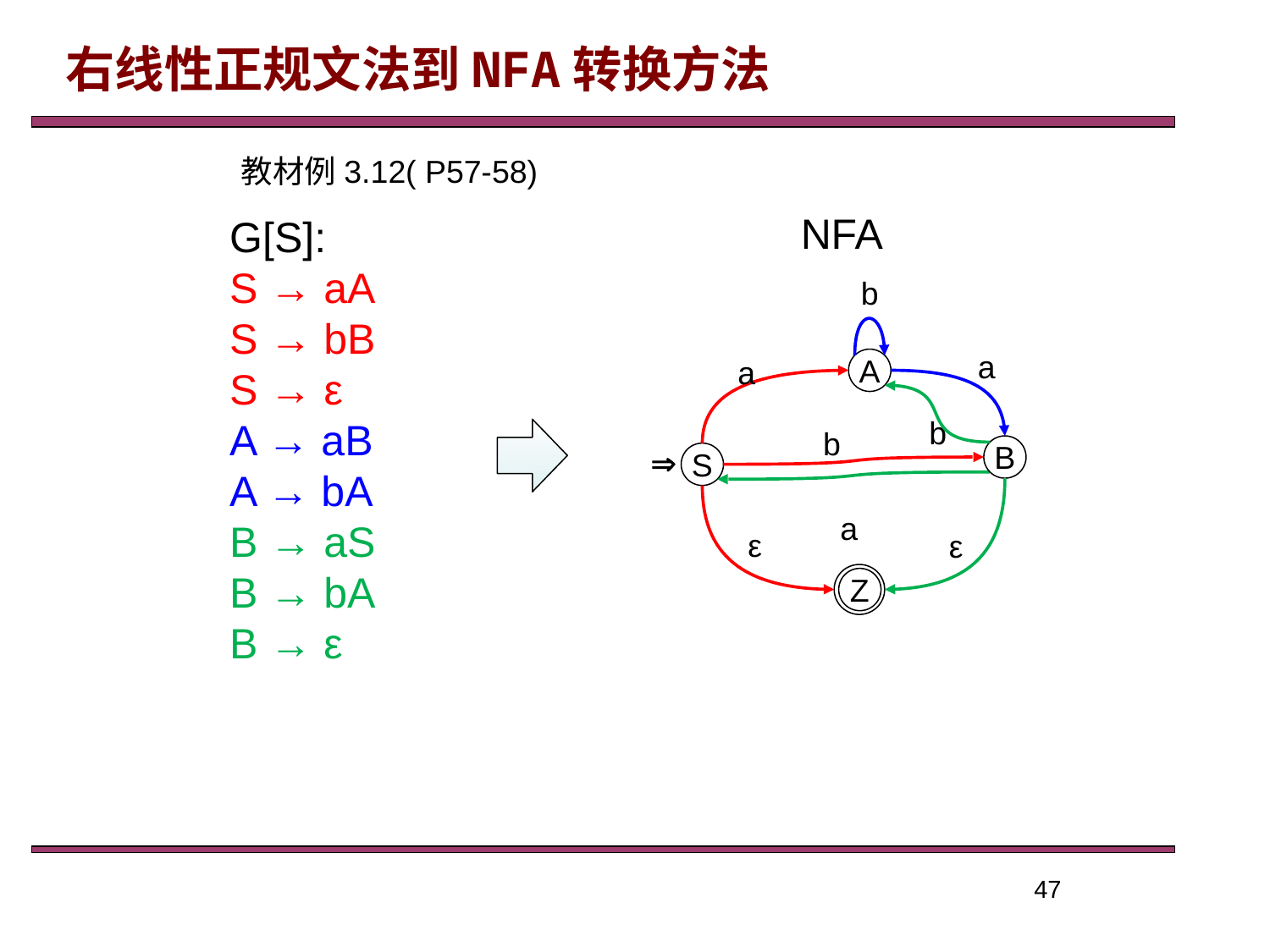

右线性正规文法到NFA转换方法
教材例3.12( P57-58)
NFA
G[S]:
S → aA
S → bB
S → ε
A → aB
A → bA
B → aS
B → bA
B → ε
b
a
a
A
b
b
B
⇒

S
a
ε
ε

Z

47